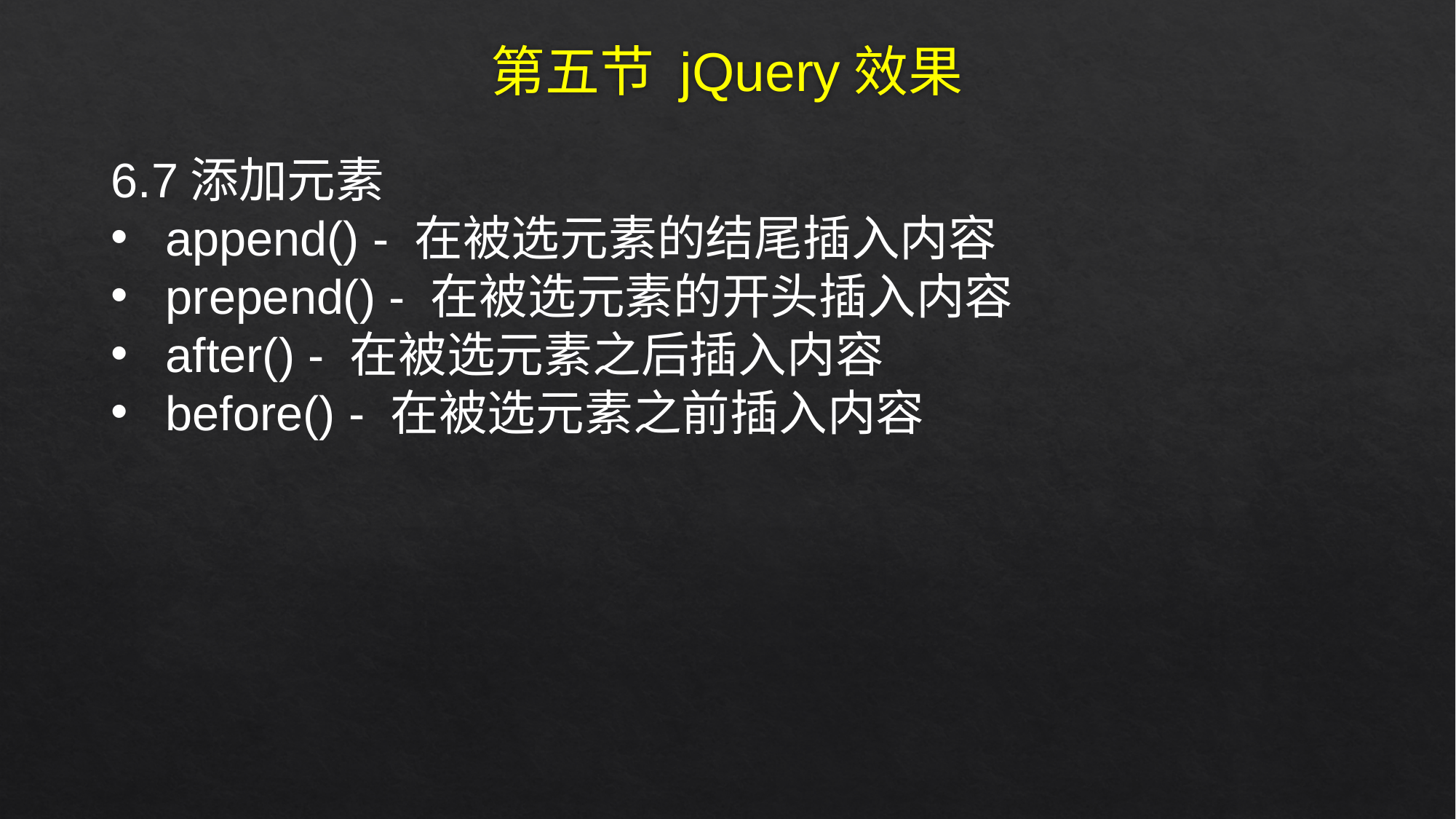

# 第五节 jQuery效果
6.7添加元素
append() - 在被选元素的结尾插入内容
prepend() - 在被选元素的开头插入内容
after() - 在被选元素之后插入内容
before() - 在被选元素之前插入内容